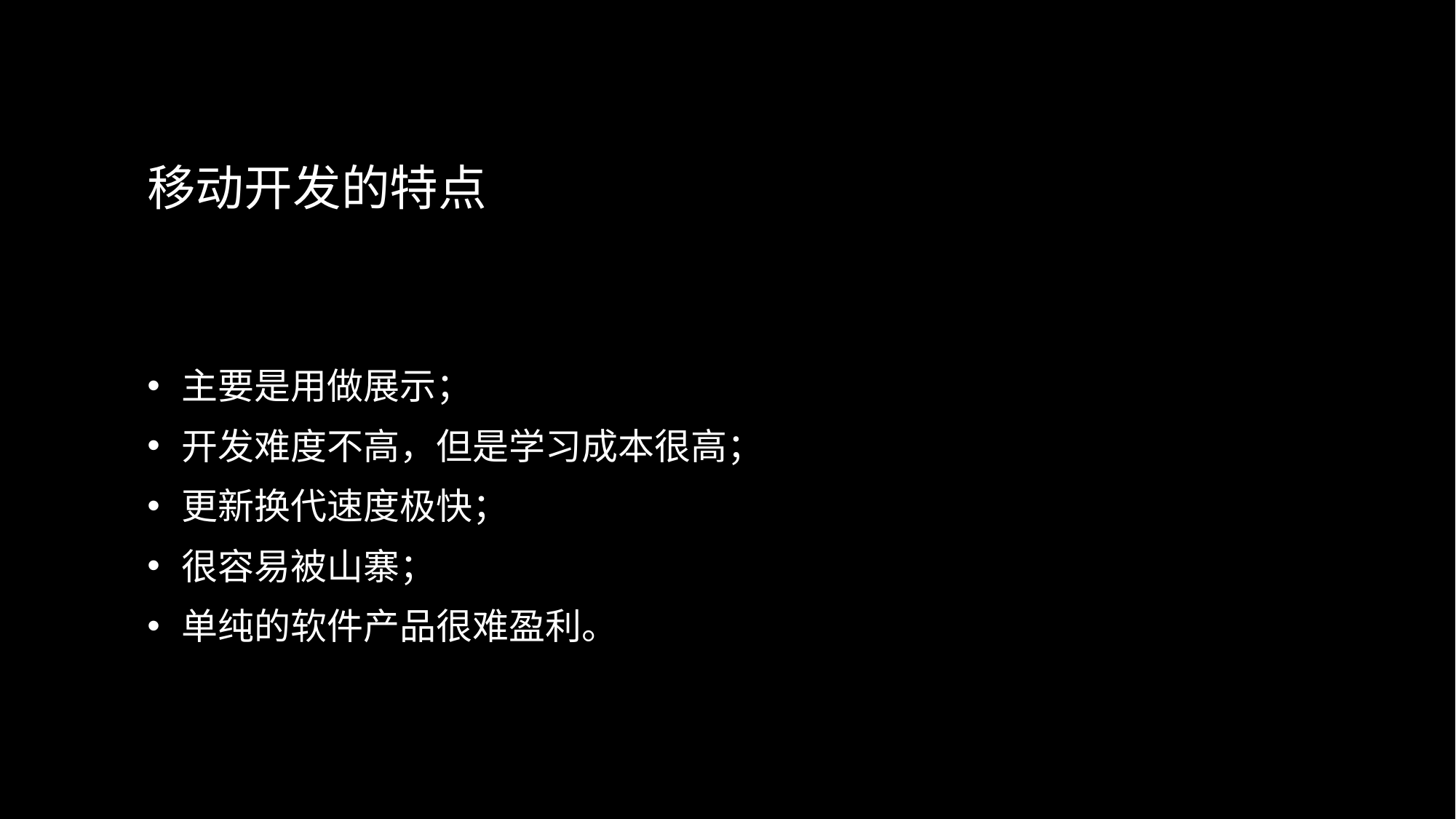

# 移动开发的特点
主要是用做展示；
开发难度不高，但是学习成本很高；
更新换代速度极快；
很容易被山寨；
单纯的软件产品很难盈利。